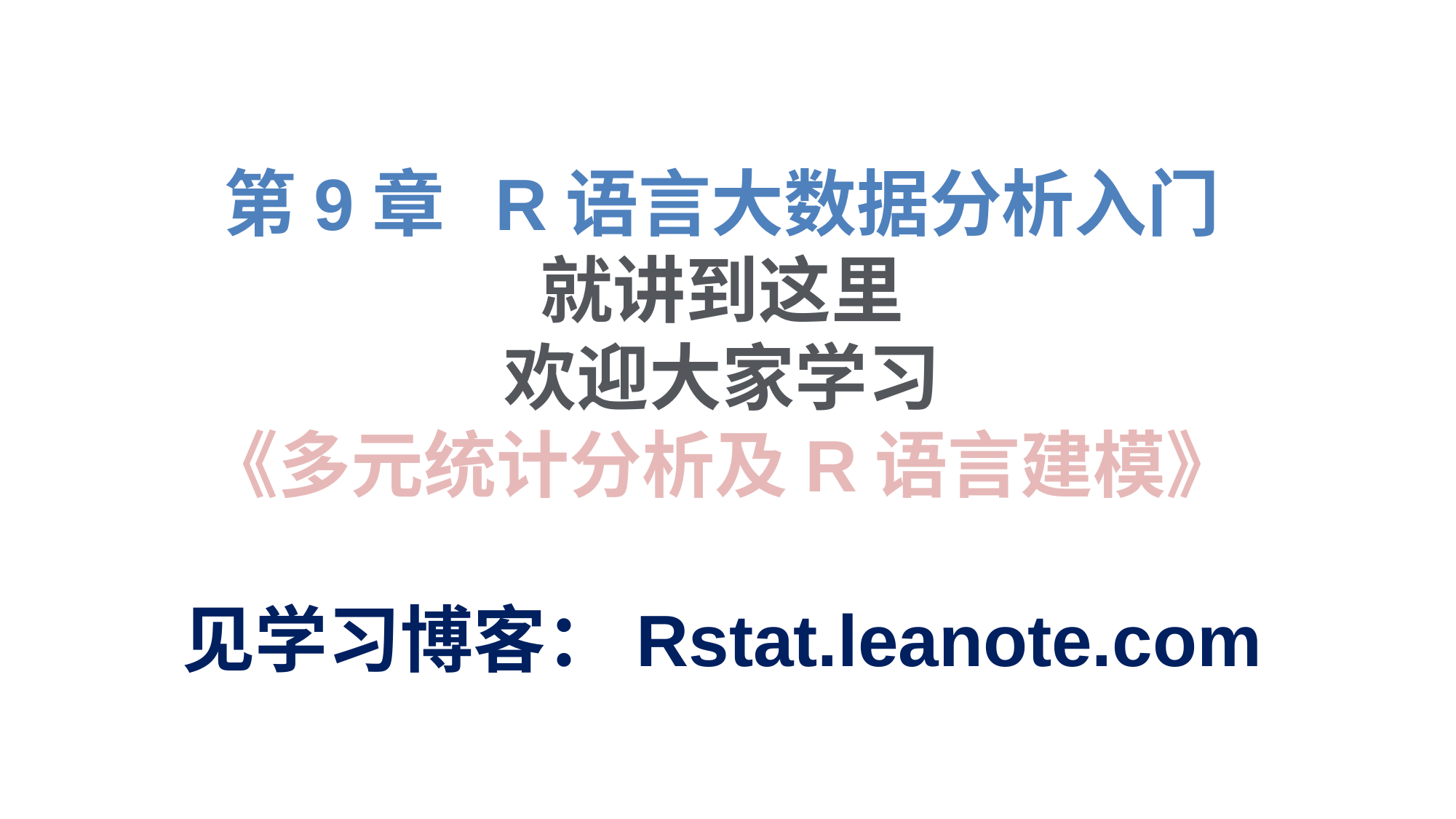

第9章  R语言大数据分析入门
就讲到这里
欢迎大家学习
《多元统计分析及R语言建模》

见学习博客：Rstat.leanote.com